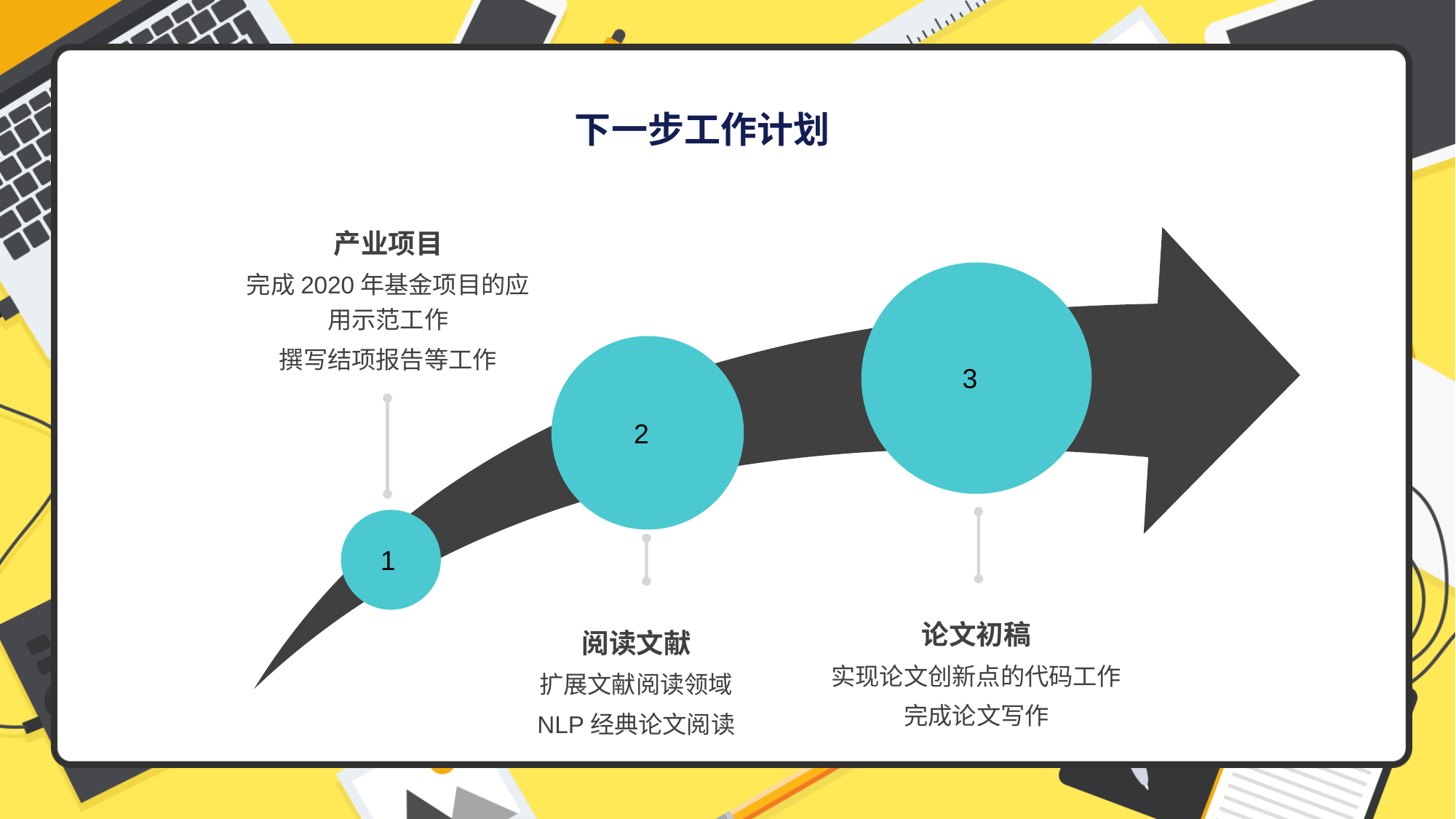

下一步工作计划

产业项目
完成2020年基金项目的应用示范工作
撰写结项报告等工作

3

2

1

论文初稿
实现论文创新点的代码工作
完成论文写作
阅读文献
扩展文献阅读领域
NLP经典论文阅读